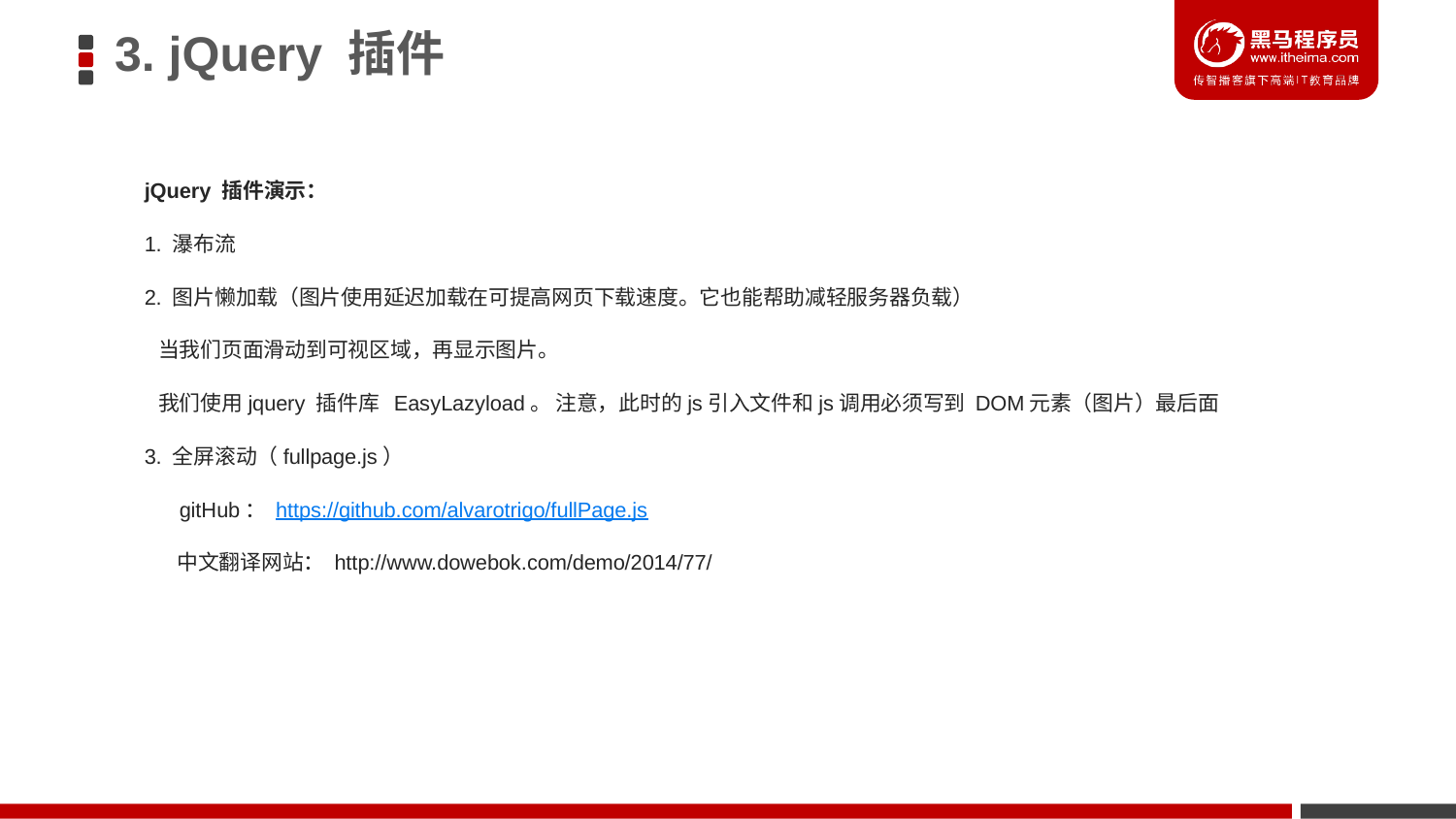

# 3. jQuery 插件
jQuery 插件演示：
1. 瀑布流
2. 图片懒加载（图片使用延迟加载在可提高网页下载速度。它也能帮助减轻服务器负载）
  当我们页面滑动到可视区域，再显示图片。
  我们使用jquery 插件库  EasyLazyload。 注意，此时的js引入文件和js调用必须写到 DOM元素（图片）最后面
3. 全屏滚动（fullpage.js）
      gitHub： https://github.com/alvarotrigo/fullPage.js
      中文翻译网站： http://www.dowebok.com/demo/2014/77/